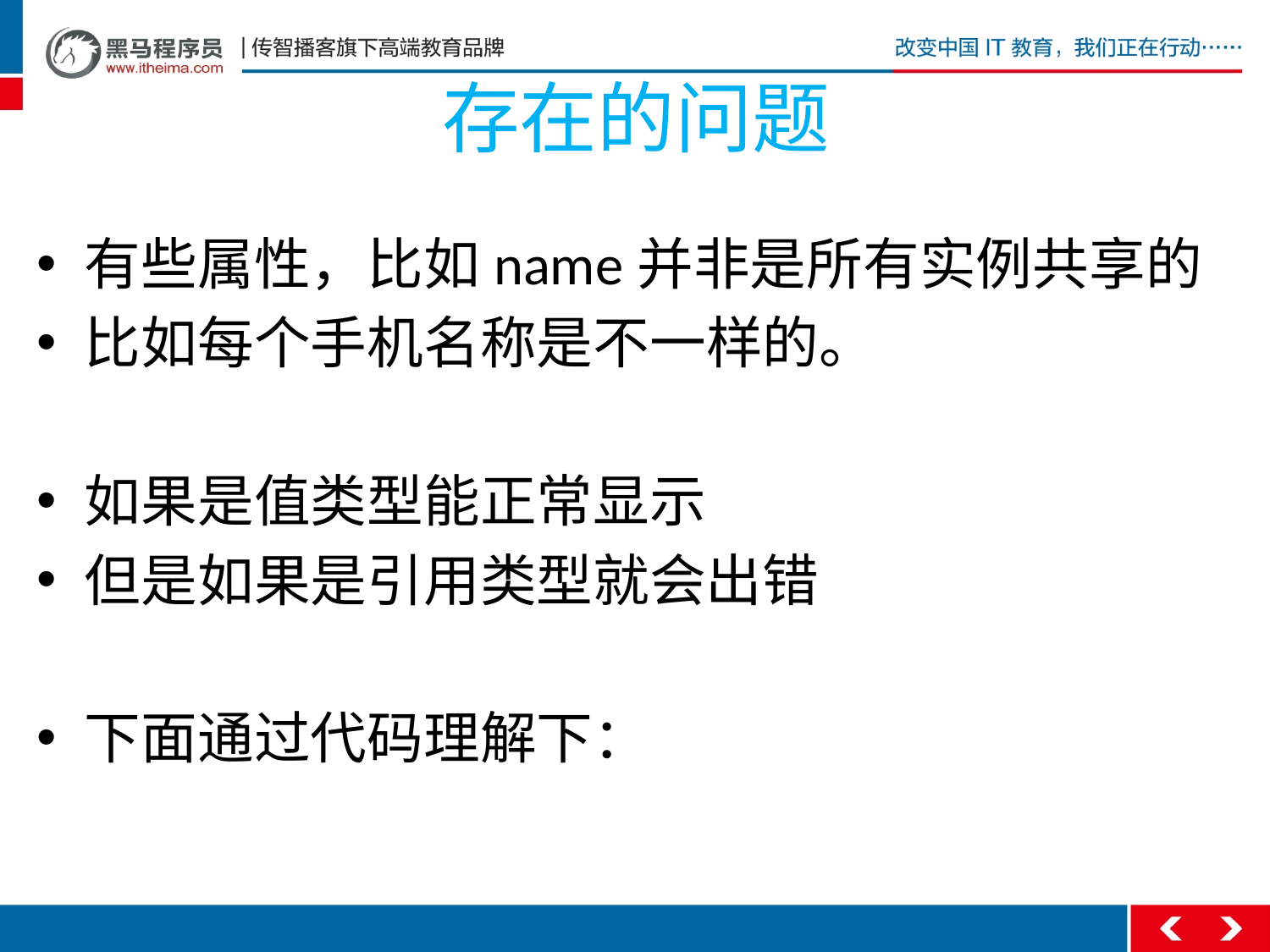

# 存在的问题
有些属性，比如name并非是所有实例共享的
比如每个手机名称是不一样的。

如果是值类型能正常显示
但是如果是引用类型就会出错

下面通过代码理解下：